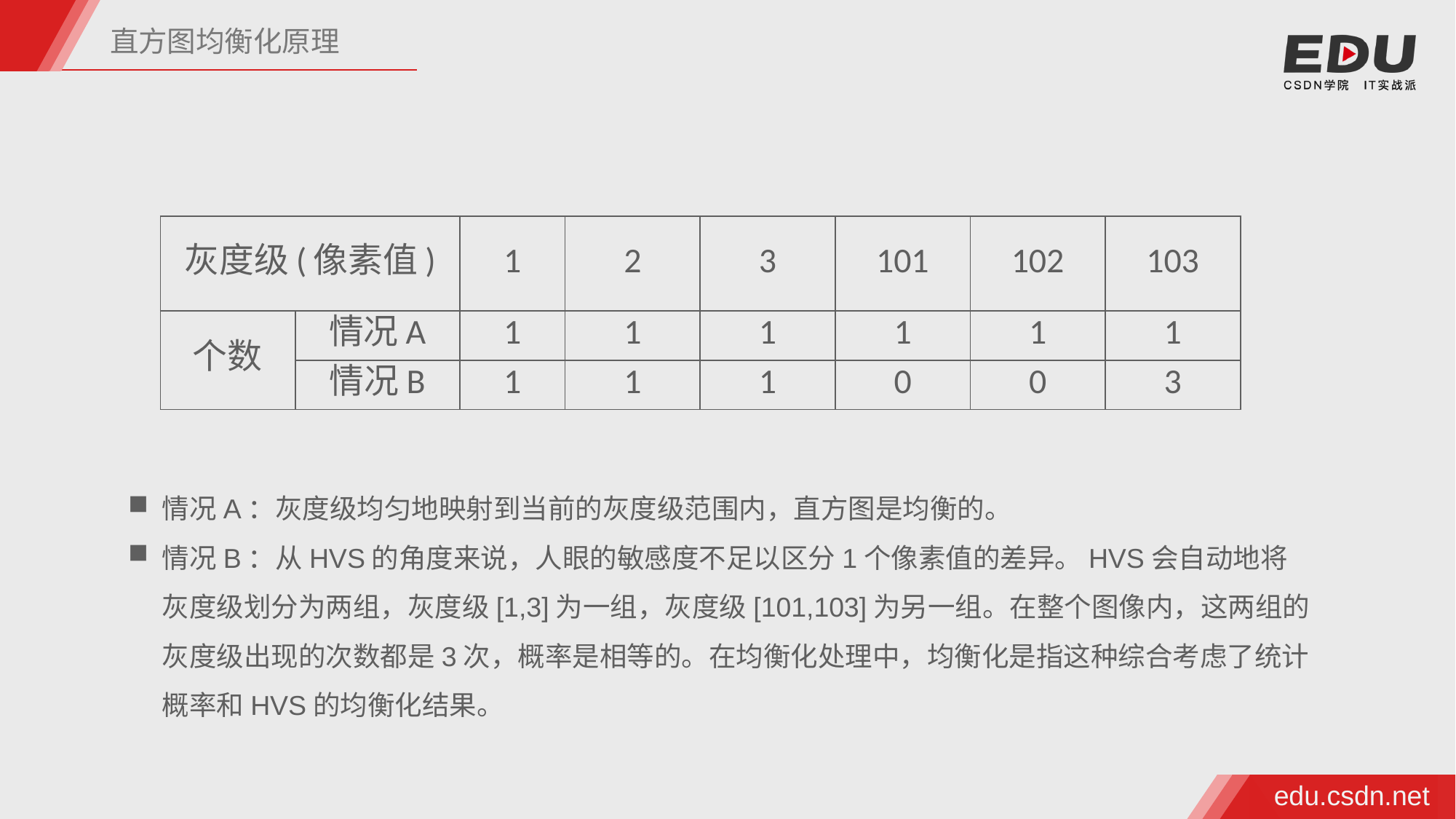

直方图均衡化原理
| 灰度级(像素值) |  | 1 | 2 | 3 | 101 | 102 | 103 |
| --- | --- | --- | --- | --- | --- | --- | --- |
| 个数 | 情况A | 1 | 1 | 1 | 1 | 1 | 1 |
|  | 情况B | 1 | 1 | 1 | 0 | 0 | 3 |
情况A：灰度级均匀地映射到当前的灰度级范围内，直方图是均衡的。
情况B：从HVS的角度来说，人眼的敏感度不足以区分1个像素值的差异。HVS会自动地将灰度级划分为两组，灰度级[1,3]为一组，灰度级[101,103]为另一组。在整个图像内，这两组的灰度级出现的次数都是3次，概率是相等的。在均衡化处理中，均衡化是指这种综合考虑了统计概率和HVS的均衡化结果。